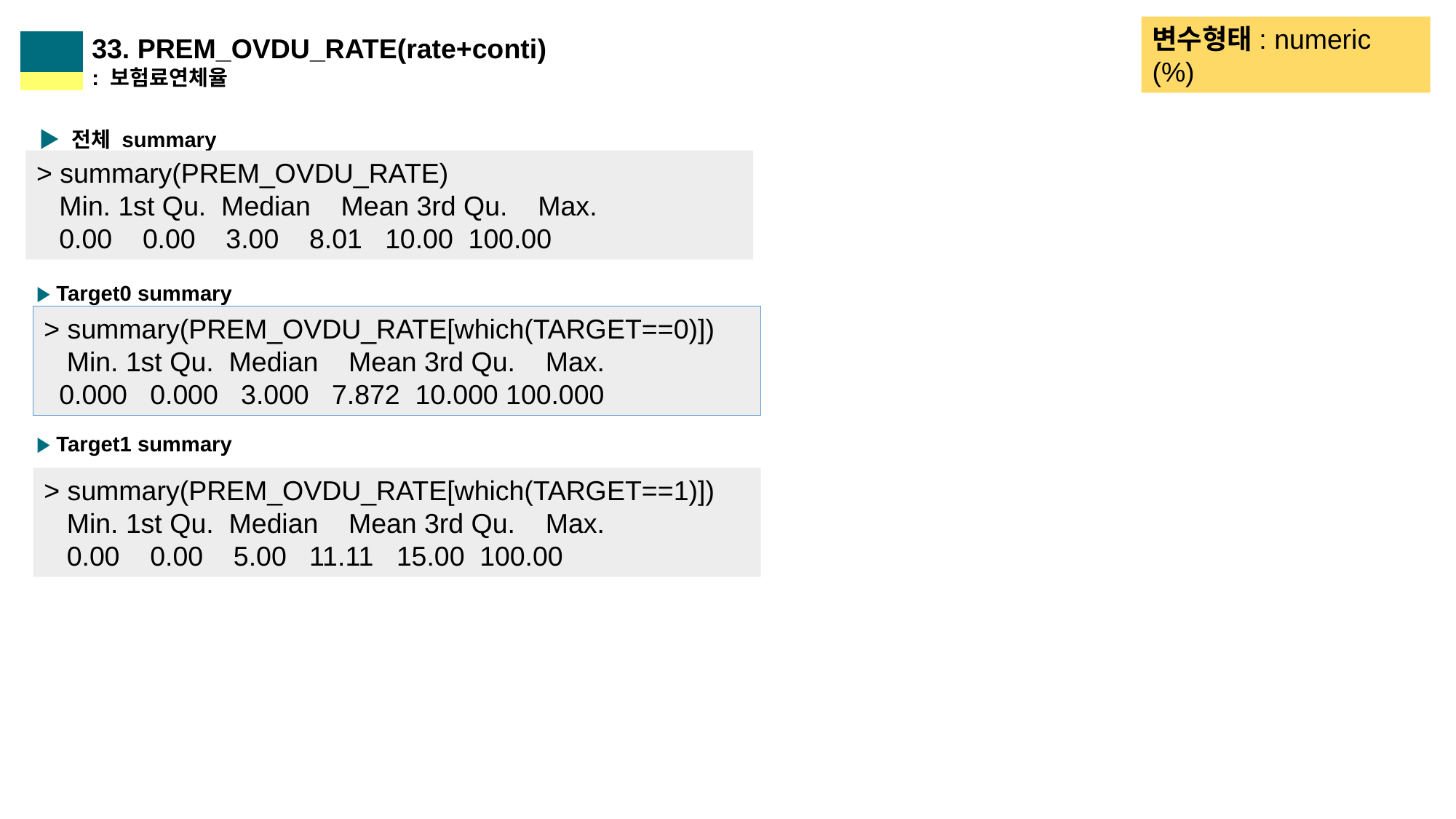

변수형태: numeric (%)
33. PREM_OVDU_RATE(rate+conti)
: 보험료연체율

▶ 전체 summary
> summary(PREM_OVDU_RATE)
   Min. 1st Qu.  Median    Mean 3rd Qu.    Max.
   0.00    0.00    3.00    8.01   10.00  100.00
▶ Target0 summary
> summary(PREM_OVDU_RATE[which(TARGET==0)])
   Min. 1st Qu.  Median    Mean 3rd Qu.    Max.
  0.000   0.000   3.000   7.872  10.000 100.000
▶ Target1 summary
> summary(PREM_OVDU_RATE[which(TARGET==1)])
   Min. 1st Qu.  Median    Mean 3rd Qu.    Max.
   0.00    0.00    5.00   11.11   15.00  100.00